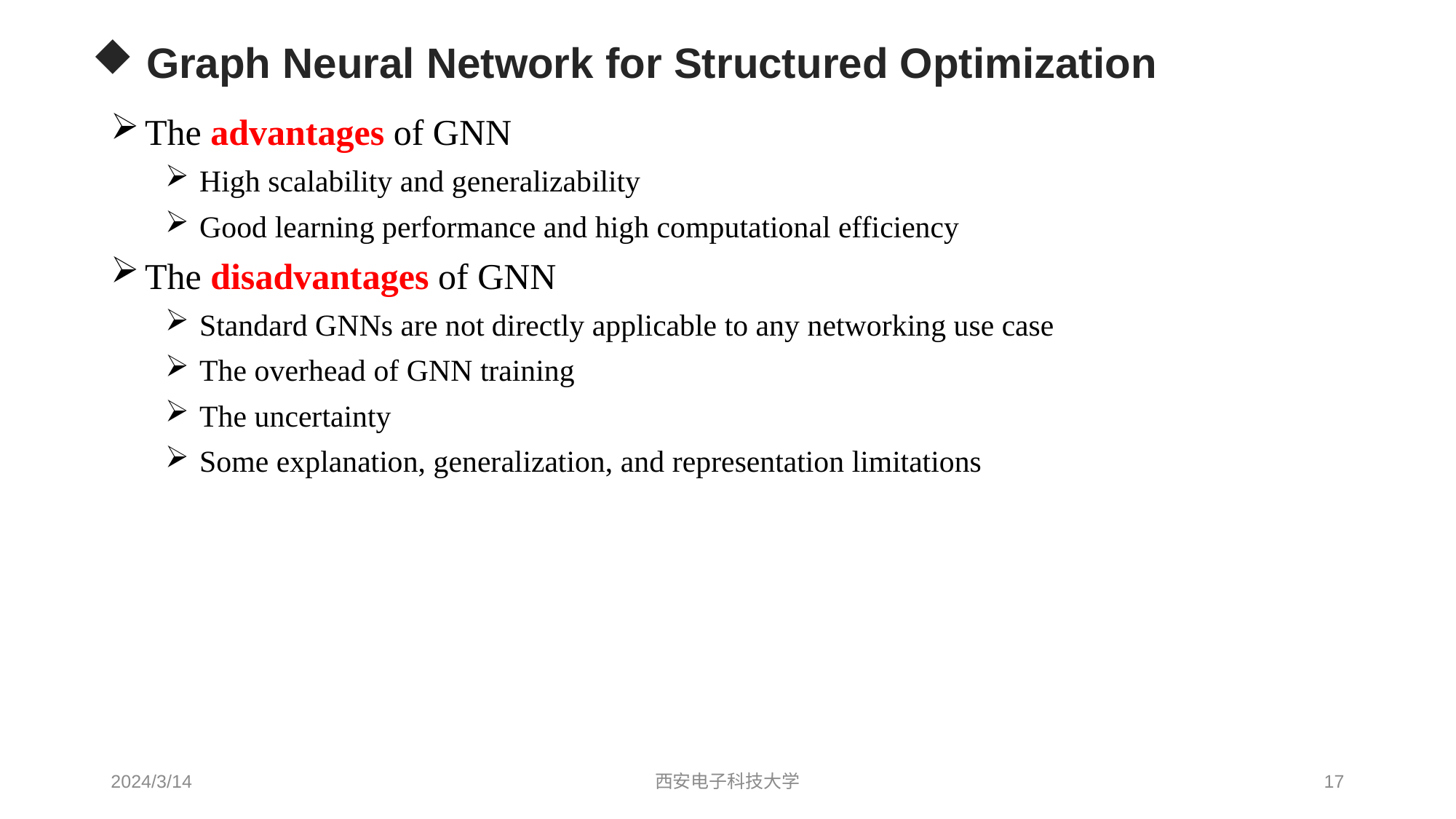

Graph Neural Network for Structured Optimization
The advantages of GNN
High scalability and generalizability
Good learning performance and high computational efficiency
The disadvantages of GNN
Standard GNNs are not directly applicable to any networking use case
The overhead of GNN training
The uncertainty
Some explanation, generalization, and representation limitations

2024/3/14
西安电子科技大学
17